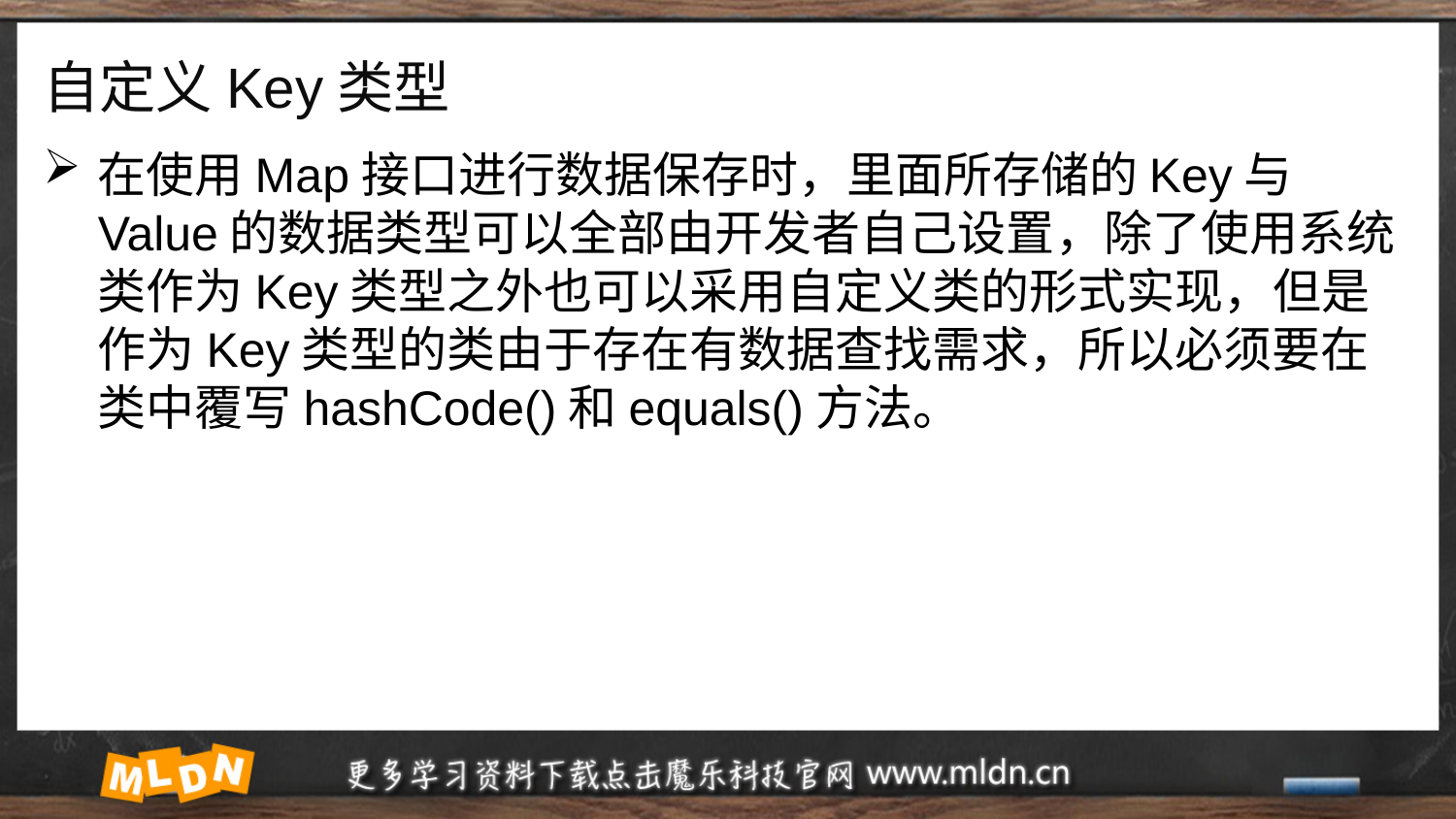

# 自定义Key类型
在使用Map接口进行数据保存时，里面所存储的Key与Value的数据类型可以全部由开发者自己设置，除了使用系统类作为Key类型之外也可以采用自定义类的形式实现，但是作为Key类型的类由于存在有数据查找需求，所以必须要在类中覆写hashCode()和equals()方法。